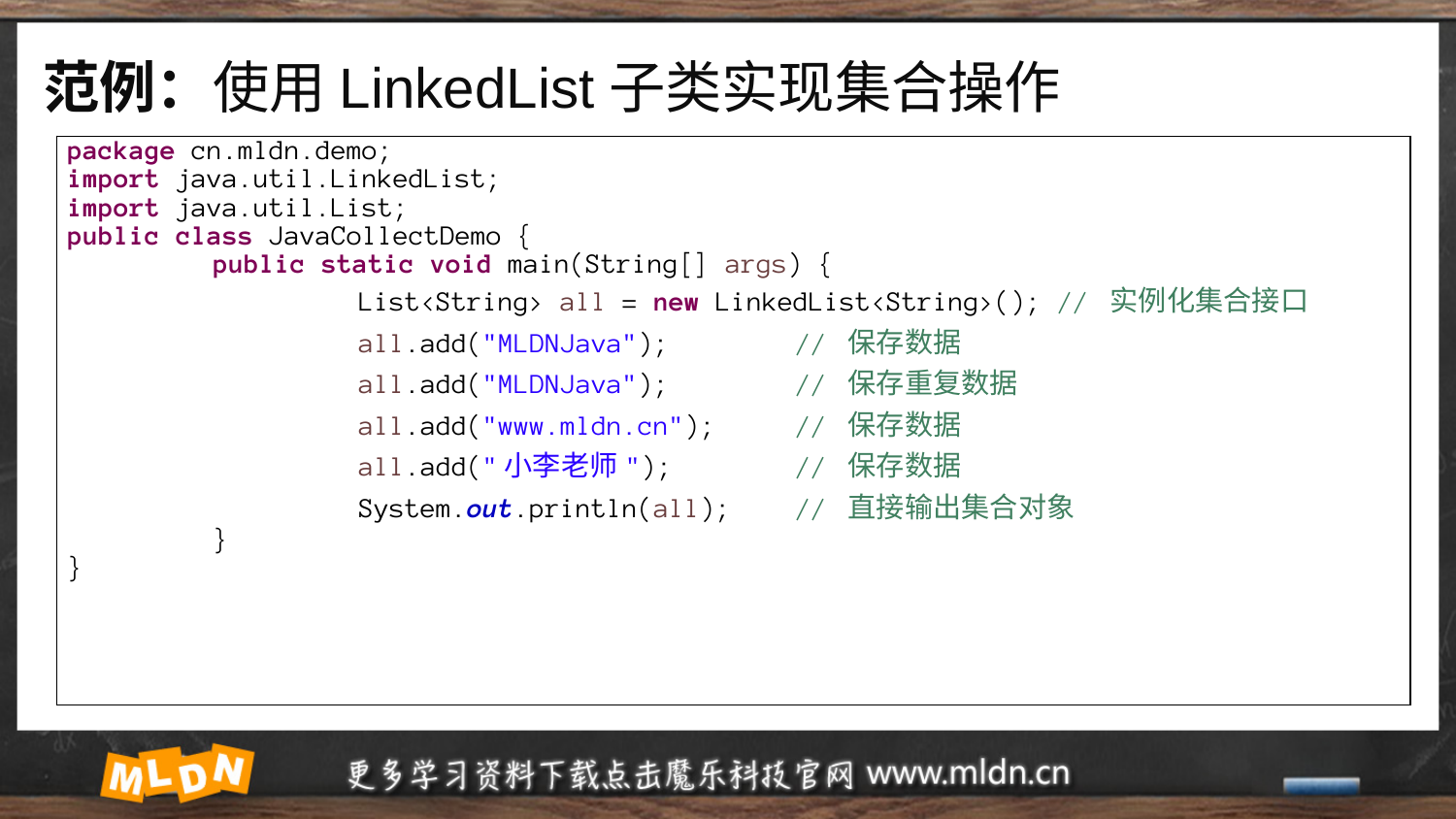

# 范例：使用LinkedList子类实现集合操作
| package cn.mldn.demo; import java.util.LinkedList; import java.util.List; public class JavaCollectDemo { public static void main(String[] args) { List<String> all = new LinkedList<String>(); // 实例化集合接口 all.add("MLDNJava"); // 保存数据 all.add("MLDNJava"); // 保存重复数据 all.add("www.mldn.cn"); // 保存数据 all.add("小李老师"); // 保存数据 System.out.println(all); // 直接输出集合对象 } } |
| --- |